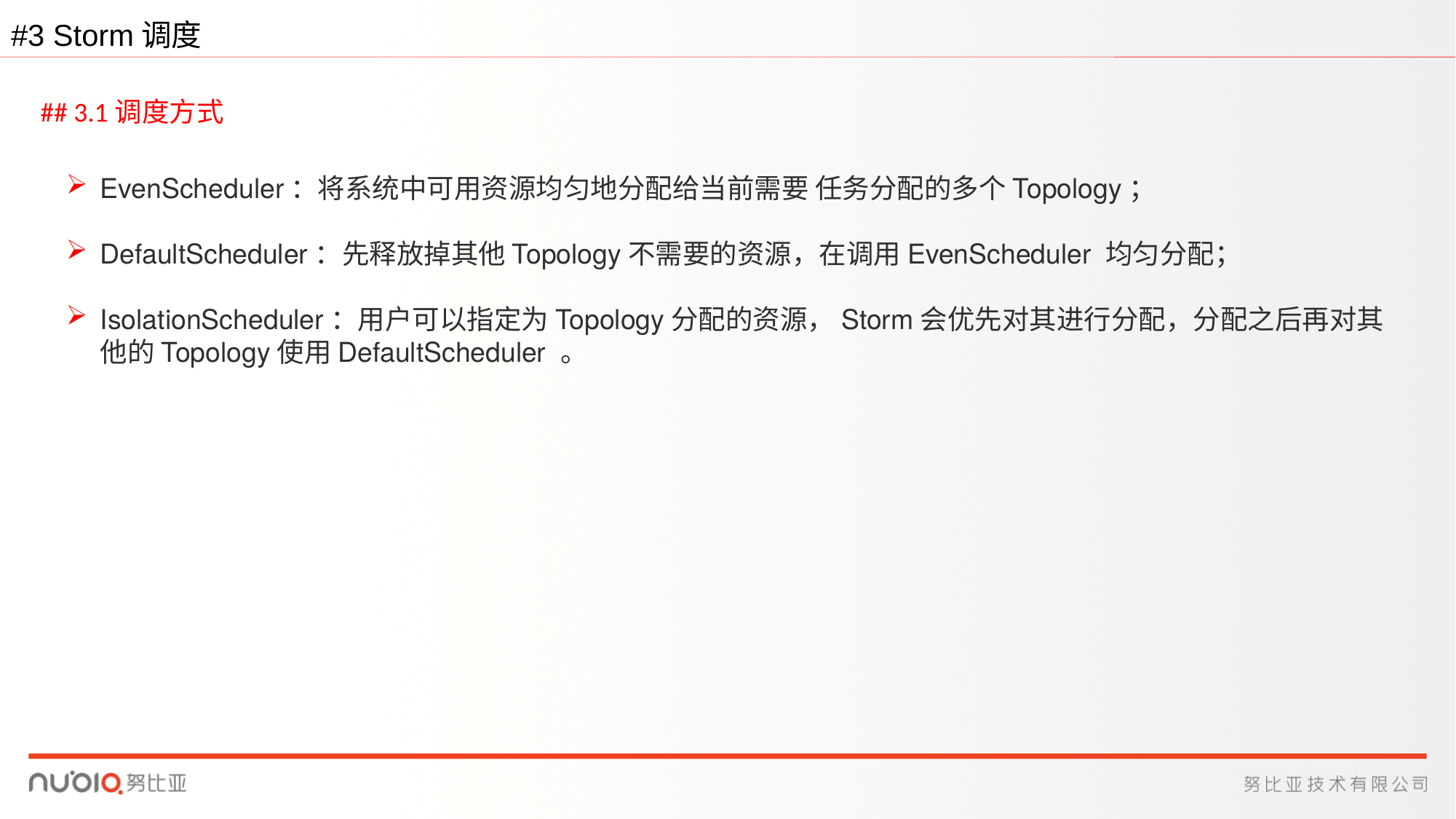

#3 Storm调度

## 3.1调度方式
EvenScheduler：将系统中可用资源均匀地分配给当前需要 任务分配的多个Topology；

DefaultScheduler：先释放掉其他Topology不需要的资源，在调用EvenScheduler 均匀分配；

IsolationScheduler：用户可以指定为Topology分配的资源，Storm会优先对其进行分配，分配之后再对其他的Topology使用DefaultScheduler 。